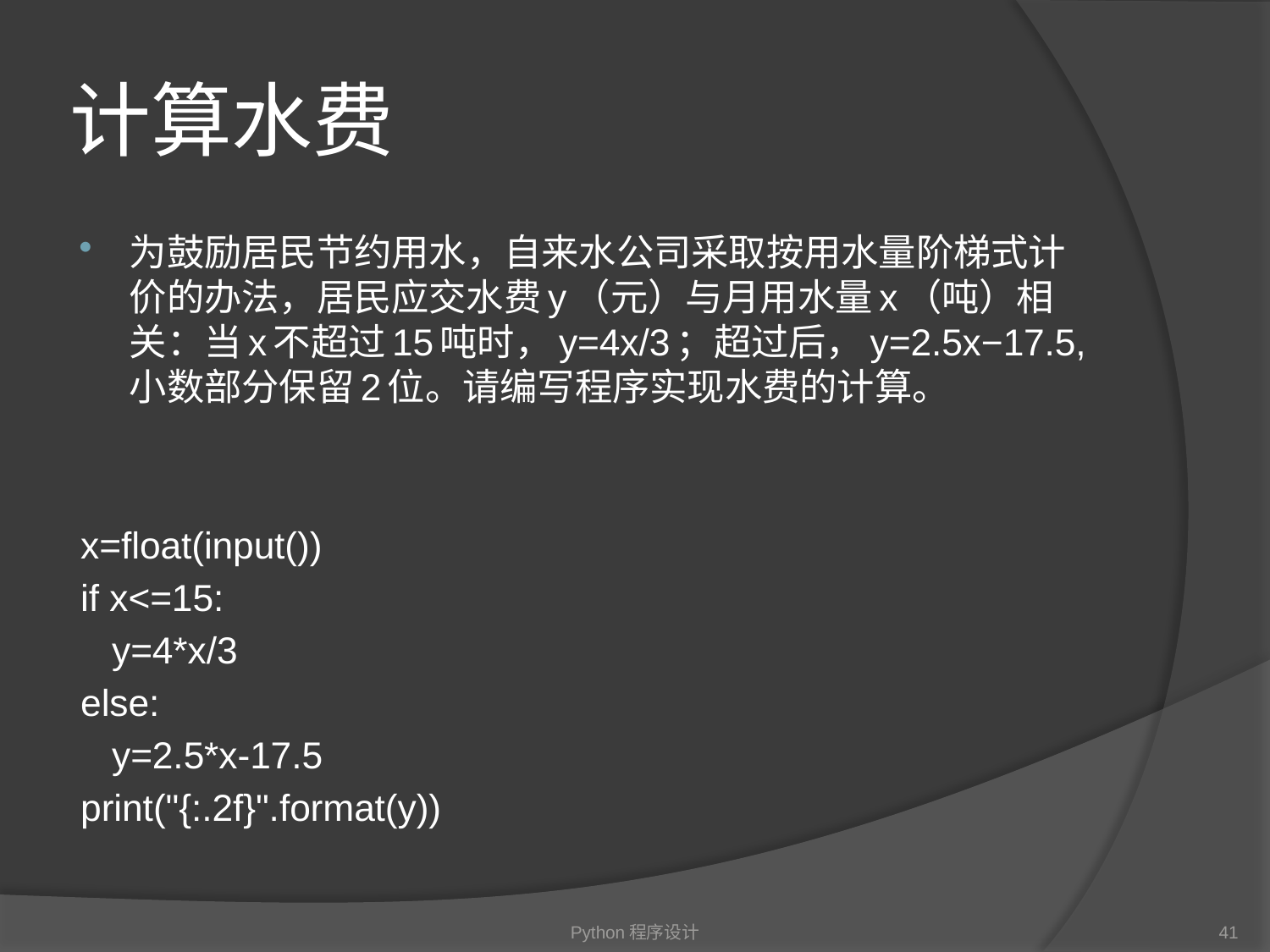

# 计算水费
为鼓励居民节约用水，自来水公司采取按用水量阶梯式计价的办法，居民应交水费y（元）与月用水量x（吨）相关：当x不超过15吨时，y=4x/3；超过后，y=2.5x−17.5,小数部分保留2位。请编写程序实现水费的计算。

x=float(input())
if x<=15:
   y=4*x/3
else:
   y=2.5*x-17.5
print("{:.2f}".format(y))

Python程序设计
41